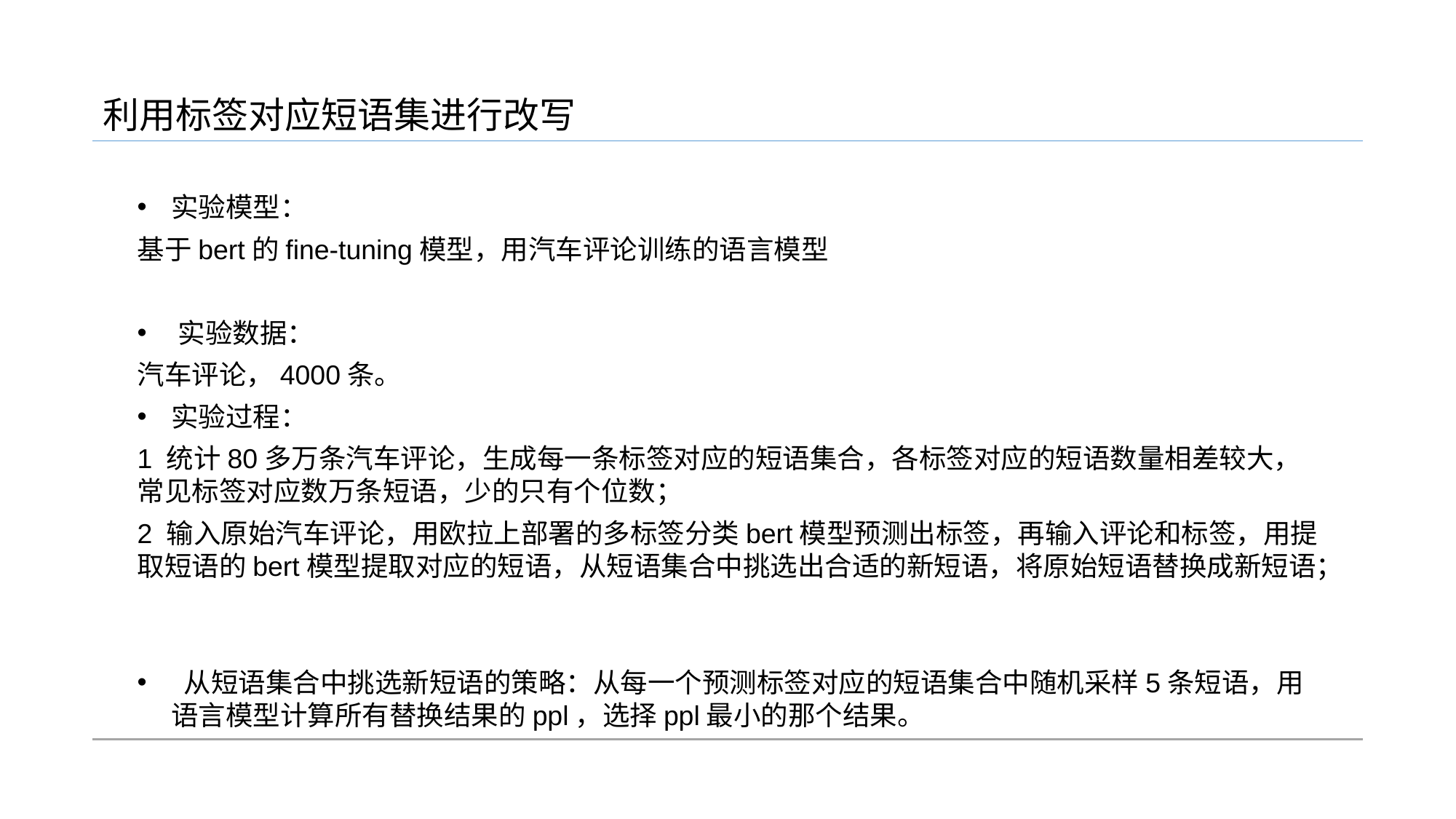

利用标签对应短语集进行改写
实验模型：
基于bert的fine-tuning模型，用汽车评论训练的语言模型

实验数据：
汽车评论，4000条。
实验过程：
1 统计80多万条汽车评论，生成每一条标签对应的短语集合，各标签对应的短语数量相差较大，常见标签对应数万条短语，少的只有个位数；
2 输入原始汽车评论，用欧拉上部署的多标签分类bert模型预测出标签，再输入评论和标签，用提取短语的bert模型提取对应的短语，从短语集合中挑选出合适的新短语，将原始短语替换成新短语；

 从短语集合中挑选新短语的策略：从每一个预测标签对应的短语集合中随机采样5条短语，用语言模型计算所有替换结果的ppl，选择ppl最小的那个结果。